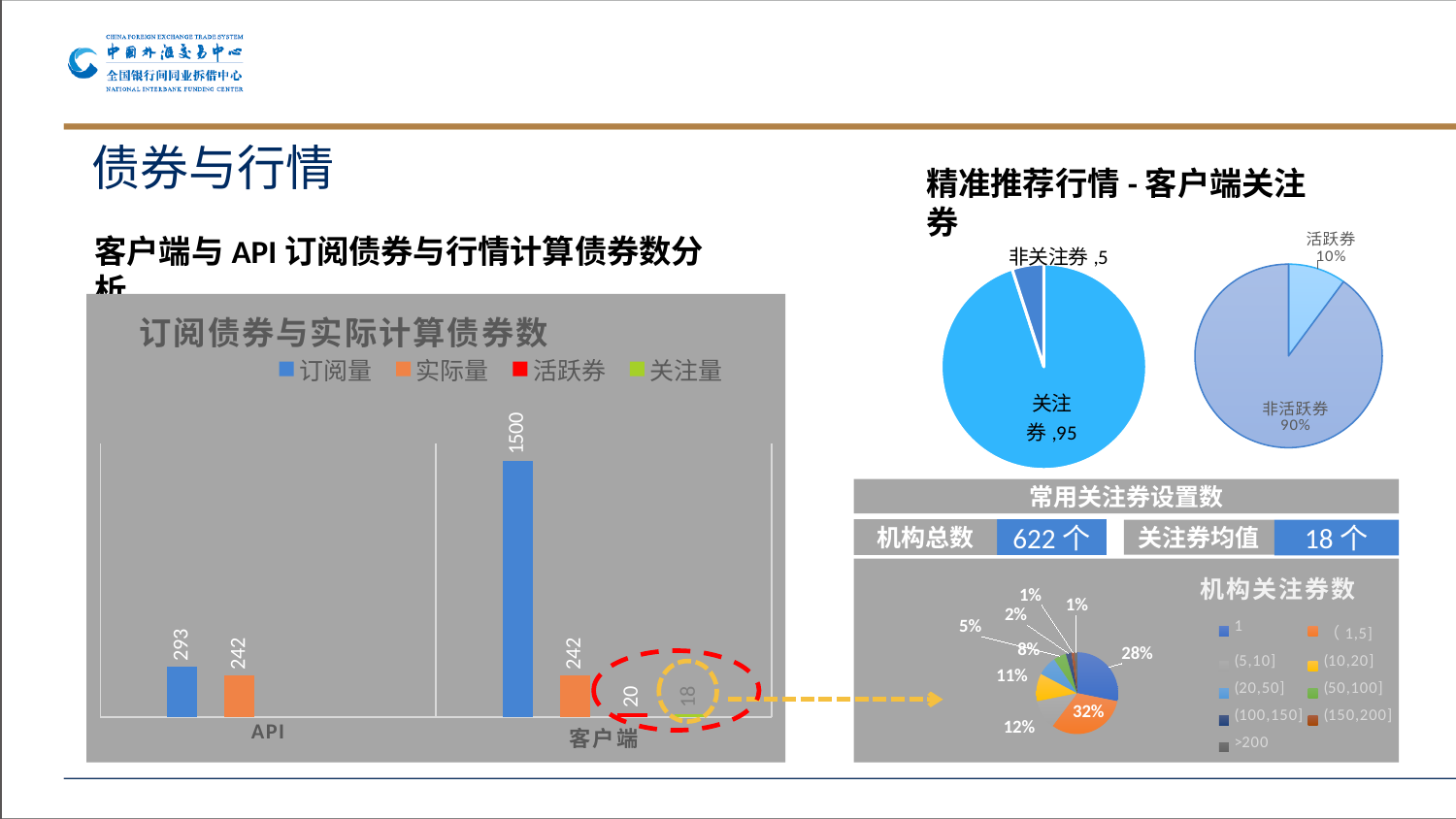

# 债券与行情
精准推荐行情-客户端关注券

### Chart

| Category | 债券数 |
|---|---|
| 非活跃券 | 10.0 |
| 活跃券 | 90.0 |

### Chart

| Category | 订单券/关注券比例 |
|---|---|
| 关注券 | 95.0 |
| 非关注券 | 5.0 |
客户端与API订阅债券与行情计算债券数分析

### Chart: 订阅债券与实际计算债券数

| Category | 订阅量 | 实际量 | 活跃券 | 关注量 |
|---|---|---|---|---|
| API | 293.0 | 242.0 | None | None |
| 客户端 | 1500.0 | 242.0 | 20.0 | 18.0 |
常用关注券设置数
机构总数
622个
关注券均值
18个

### Chart: 机构关注券数

| Category | 机构数 |
|---|---|
| 1 | 175.0 |
| （1,5] | 199.0 |
| (5,10] | 72.0 |
| (10,20] | 68.0 |
| (20,50] | 48.0 |
| (50,100] | 31.0 |
| (100,150] | 14.0 |
| (150,200] | 8.0 |
| >200 | 6.0 |
18